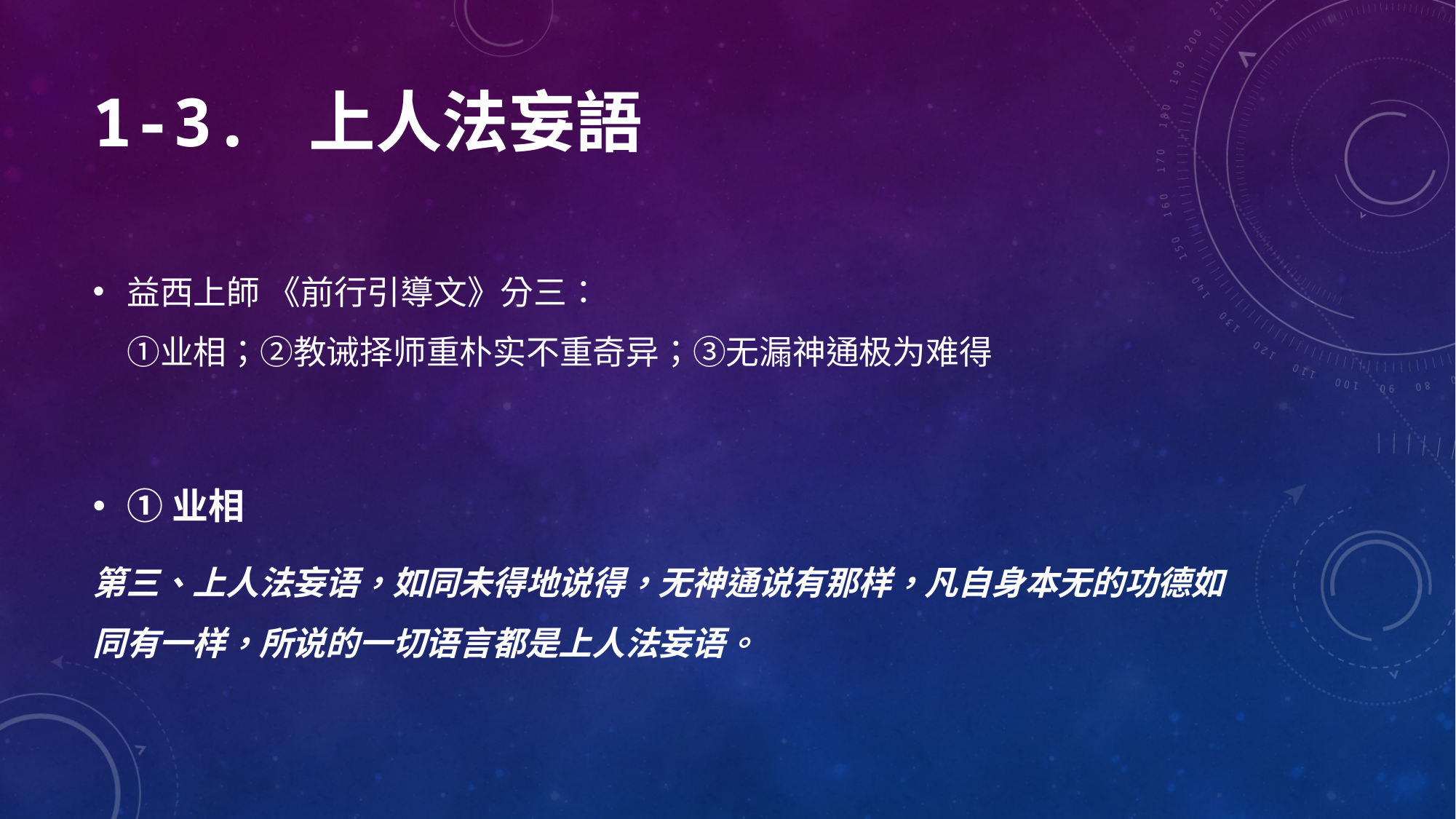

# 1-3. 上人法妄語
益西上師 《前行引導文》分三：
①业相；②教诫择师重朴实不重奇异；③无漏神通极为难得

①业相
第三、上人法妄语，如同未得地说得，无神通说有那样，凡自身本无的功德如同有一样，所说的一切语言都是上人法妄语。